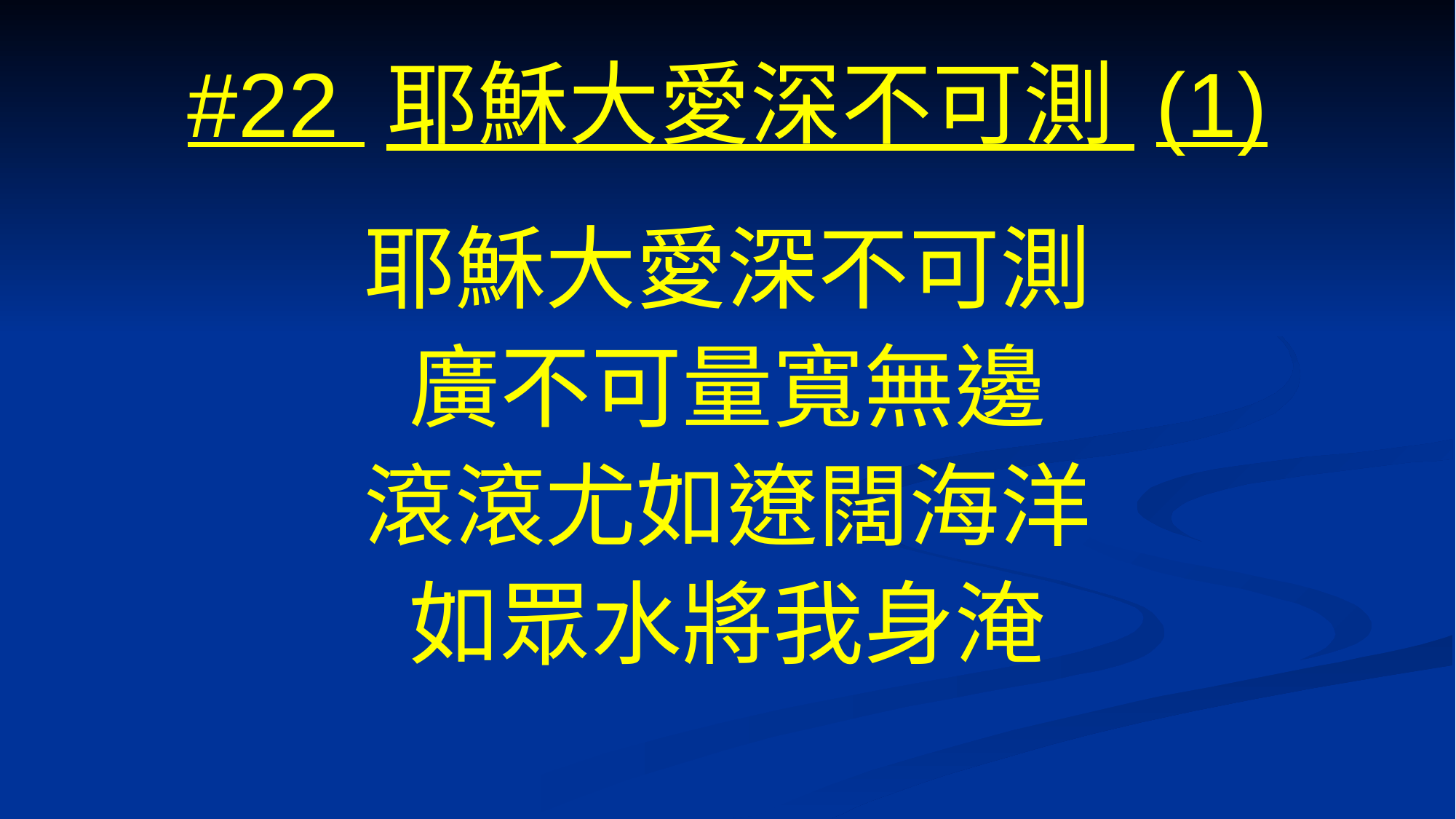

# #22 耶穌大愛深不可測 (1)
耶穌大愛深不可測
廣不可量寬無邊
滾滾尤如遼闊海洋
如眾水將我身淹